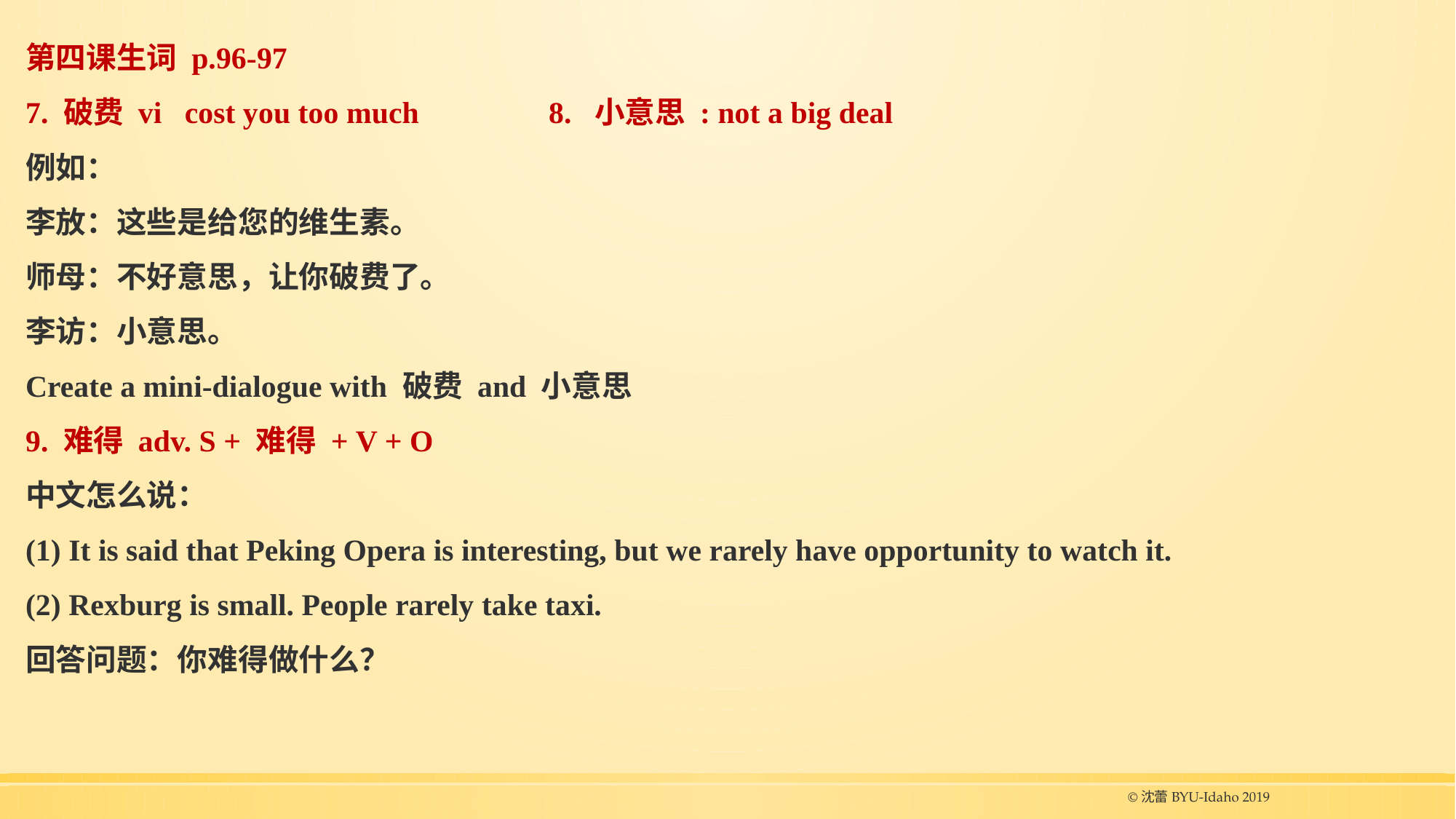

# 第四课生词 p.96-97 7. 破费 vi   cost you too much                 8.  小意思 : not a big deal 例如： 李放：这些是给您的维生素。 师母：不好意思，让你破费了。 李访：小意思。 Create a mini-dialogue with 破费 and 小意思 9. 难得 adv. S + 难得 + V + O 中文怎么说： (1) It is said that Peking Opera is interesting, but we rarely have opportunity to watch it. (2) Rexburg is small. People rarely take taxi. 回答问题：你难得做什么？
©沈蕾BYU-Idaho 2019